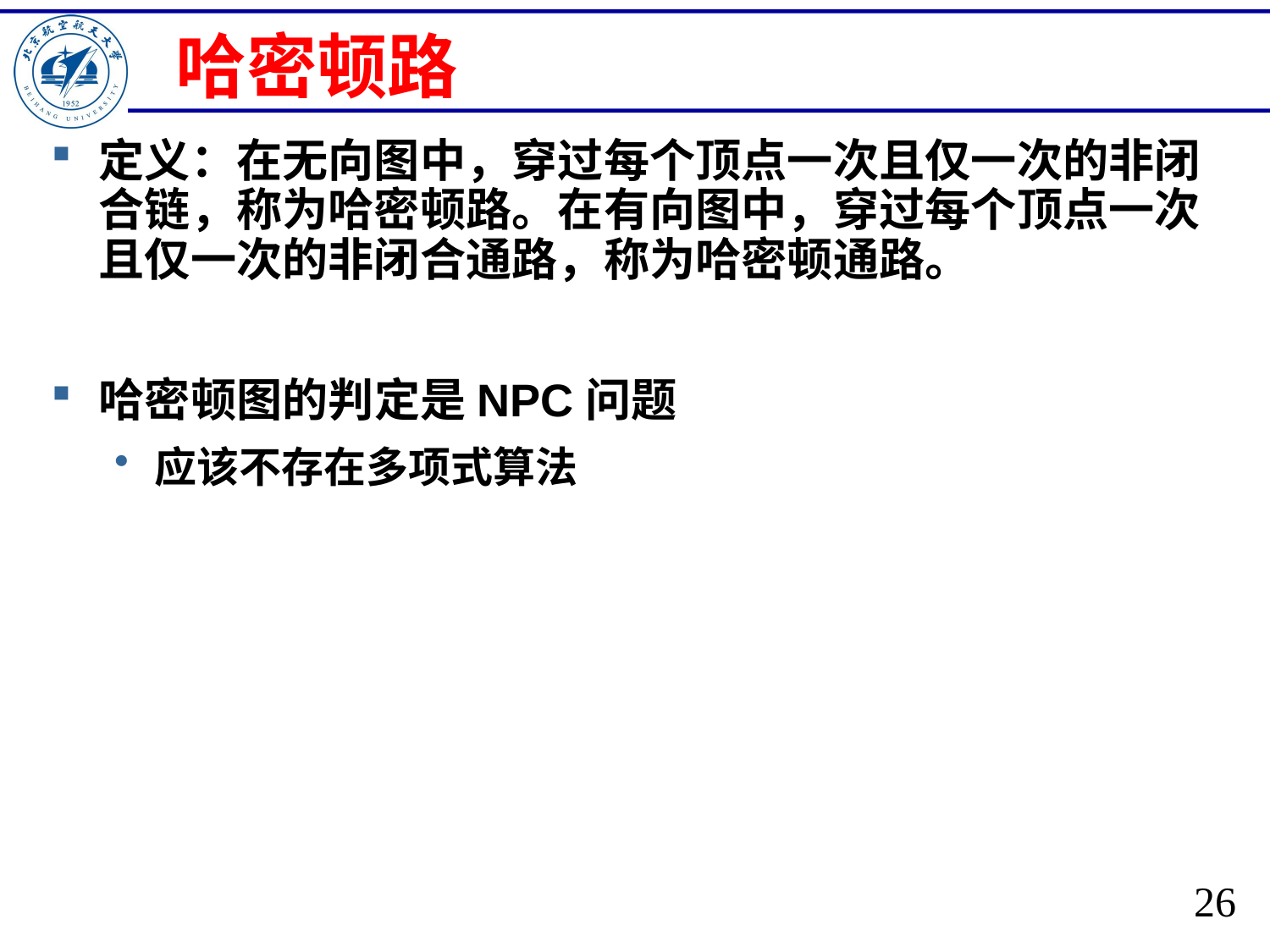

# 哈密顿路
定义：在无向图中，穿过每个顶点一次且仅一次的非闭合链，称为哈密顿路。在有向图中，穿过每个顶点一次且仅一次的非闭合通路，称为哈密顿通路。

哈密顿图的判定是NPC问题
应该不存在多项式算法